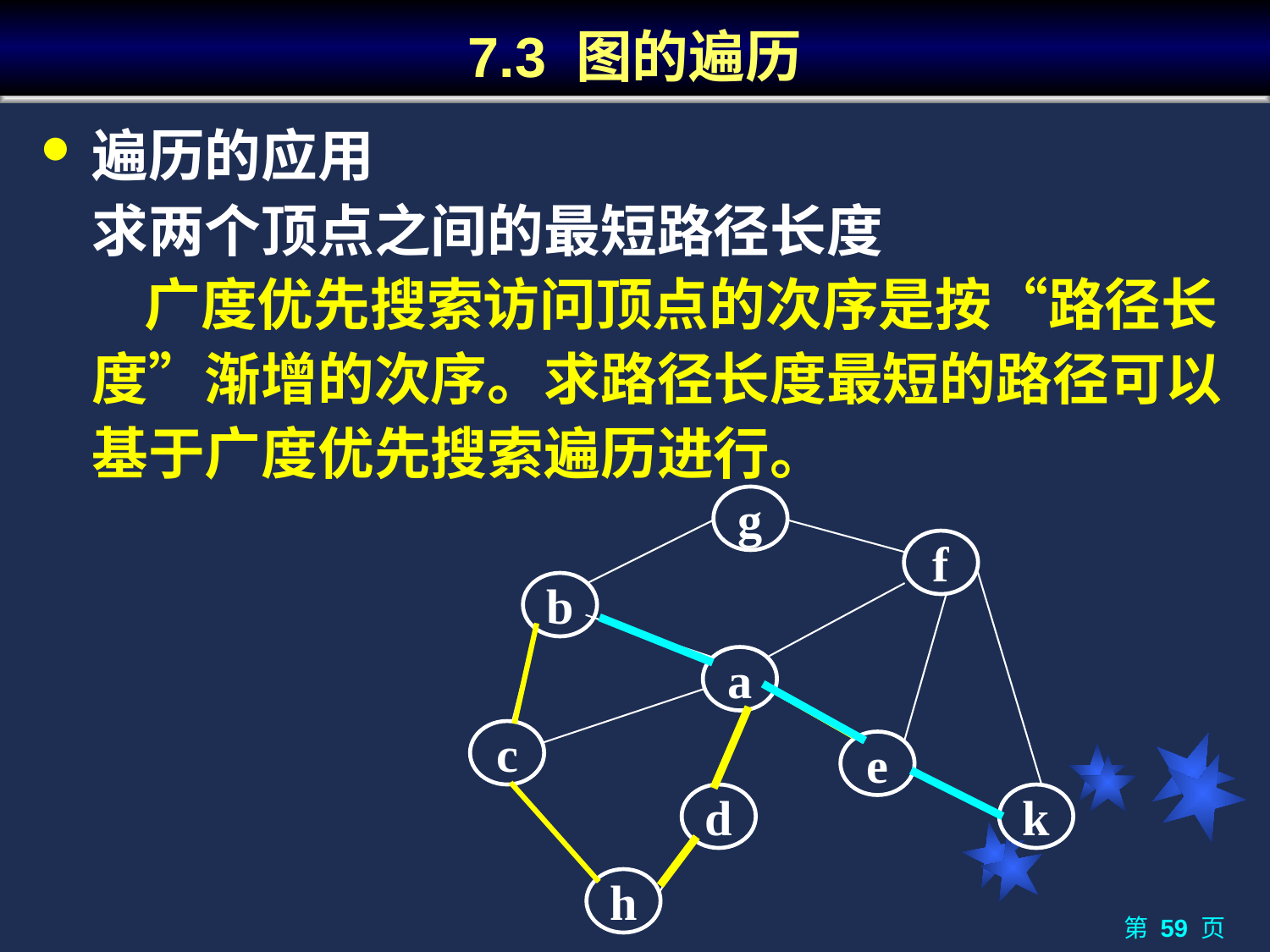

# 7.3 图的遍历
遍历的应用
	求两个顶点之间的最短路径长度
	   广度优先搜索访问顶点的次序是按“路径长度”渐增的次序。求路径长度最短的路径可以基于广度优先搜索遍历进行。
g

f
b

a

c
e

d
k

h

第 59 页